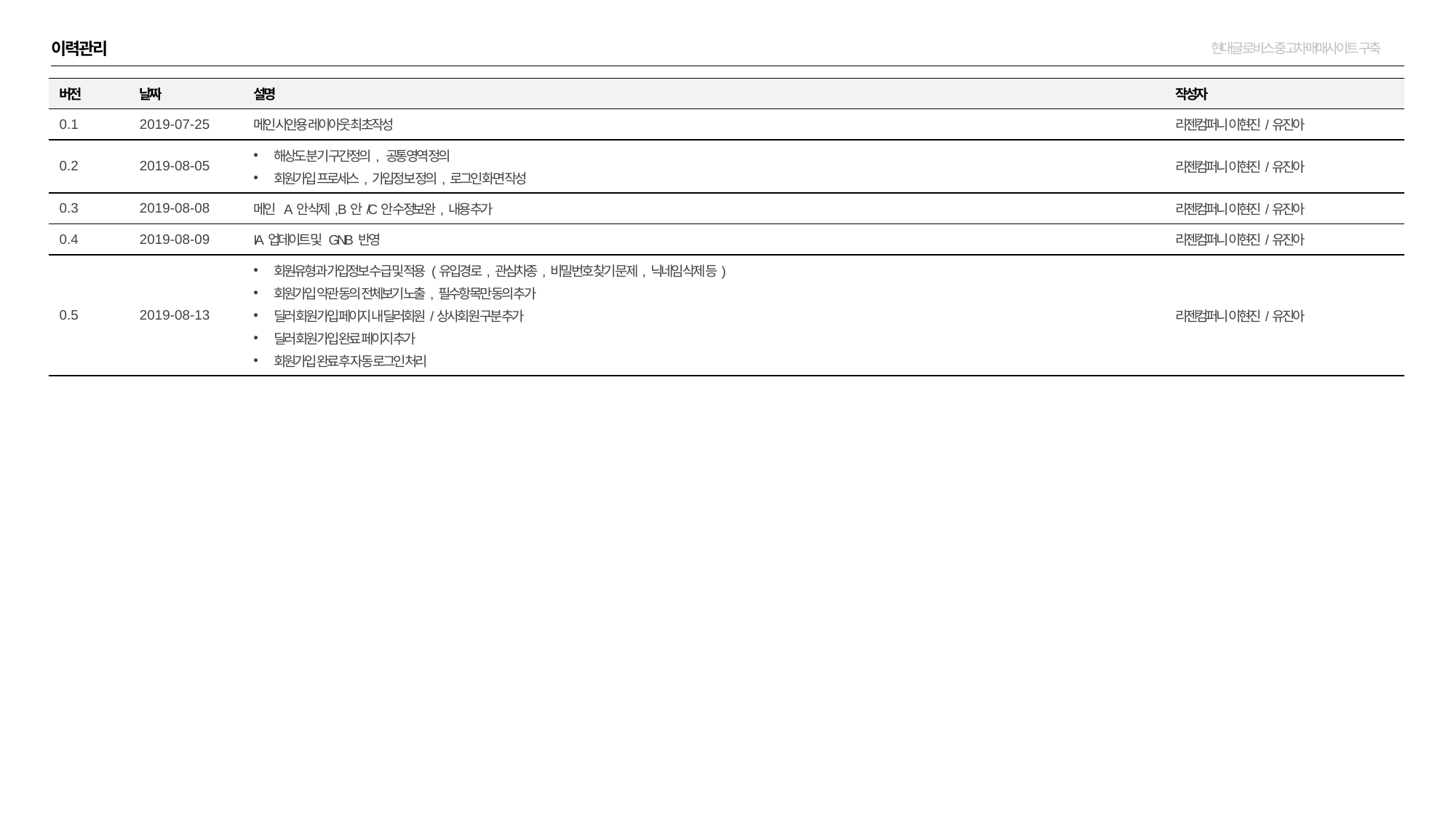

이력관리
| 버전 | 날짜 | 설명 | 작성자 |
| --- | --- | --- | --- |
| 0.1 | 2019-07-25 | 메인 시안용 레이아웃 최초작성 | 리젠컴퍼니 이현진/유진아 |
| 0.2 | 2019-08-05 | 해상도 분기 구간정의, 공통영역 정의 회원가입 프로세스, 가입정보 정의, 로그인 화면 작성 | 리젠컴퍼니 이현진/유진아 |
| 0.3 | 2019-08-08 | 메인 A안 삭제, B안/C안 수정보완, 내용 추가 | 리젠컴퍼니 이현진/유진아 |
| 0.4 | 2019-08-09 | IA 업데이트 및 GNB 반영 | 리젠컴퍼니 이현진/유진아 |
| 0.5 | 2019-08-13 | 회원유형과 가입정보 수급 및 적용 (유입경로, 관심차종, 비밀번호 찾기 문제, 닉네임 삭제 등) 회원가입 약관 동의 전체보기 노출, 필수항목만 동의 추가 딜러 회원가입 페이지 내 딜러회원/상사회원 구분 추가 딜러 회원가입 완료 페이지 추가 회원가입 완료 후 자동 로그인 처리 | 리젠컴퍼니 이현진/유진아 |
|  |  |  |  |
|  |  |  |  |
|  |  |  |  |
|  |  |  |  |
|  |  |  |  |
|  |  |  |  |
|  |  |  |  |
|  |  |  |  |
|  |  |  |  |